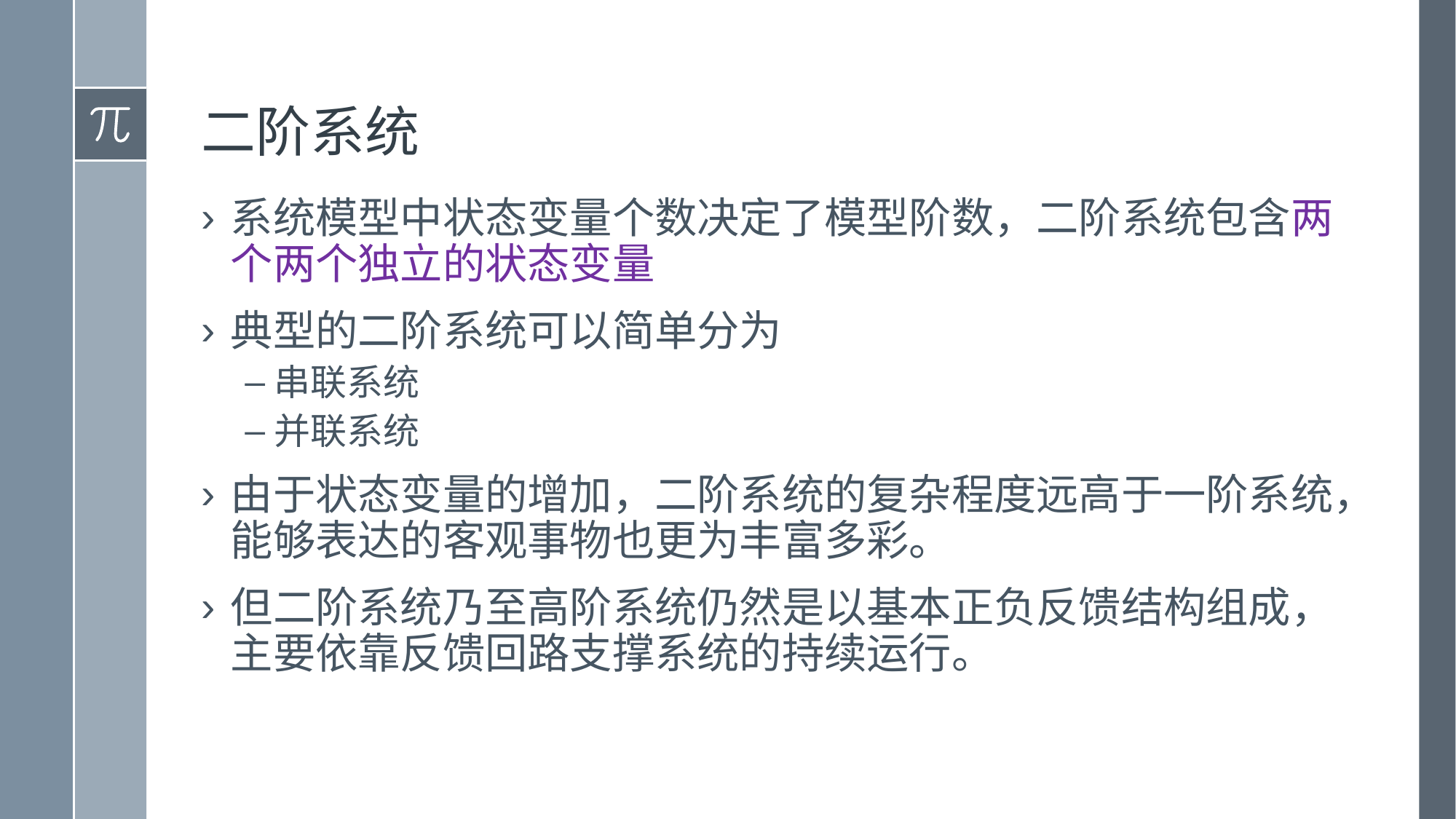

# 二阶系统
系统模型中状态变量个数决定了模型阶数，二阶系统包含两个两个独立的状态变量
典型的二阶系统可以简单分为
串联系统
并联系统
由于状态变量的增加，二阶系统的复杂程度远高于一阶系统，能够表达的客观事物也更为丰富多彩。
但二阶系统乃至高阶系统仍然是以基本正负反馈结构组成，主要依靠反馈回路支撑系统的持续运行。